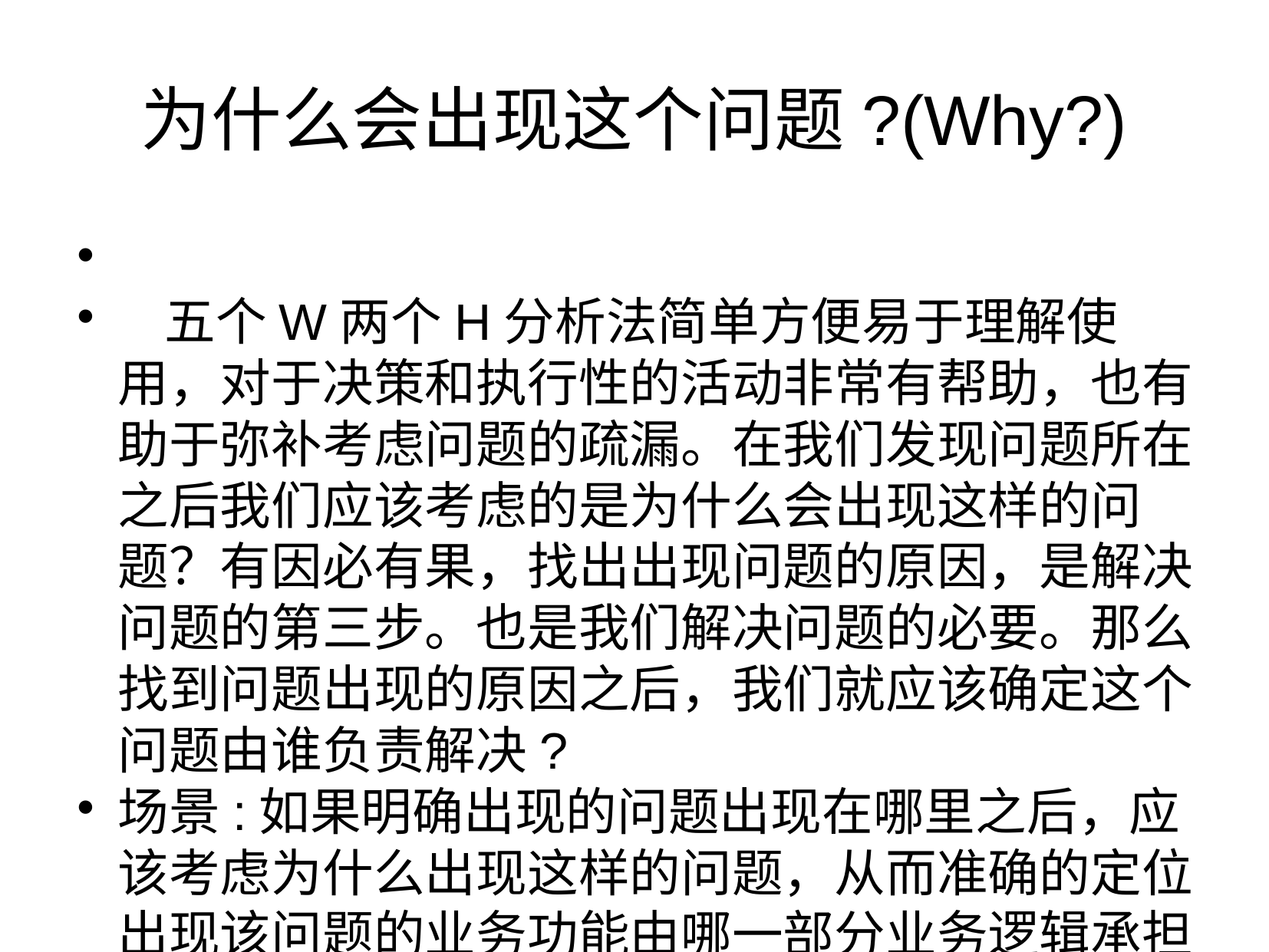

为什么会出现这个问题?(Why?)

   五个W两个H分析法简单方便易于理解使用，对于决策和执行性的活动非常有帮助，也有助于弥补考虑问题的疏漏。在我们发现问题所在之后我们应该考虑的是为什么会出现这样的问题？有因必有果，找出出现问题的原因，是解决问题的第三步。也是我们解决问题的必要。那么找到问题出现的原因之后，我们就应该确定这个问题由谁负责解决?
场景:如果明确出现的问题出现在哪里之后，应该考虑为什么出现这样的问题，从而准确的定位出现该问题的业务功能由哪一部分业务逻辑承担责任。否则，就进行回滚操作。